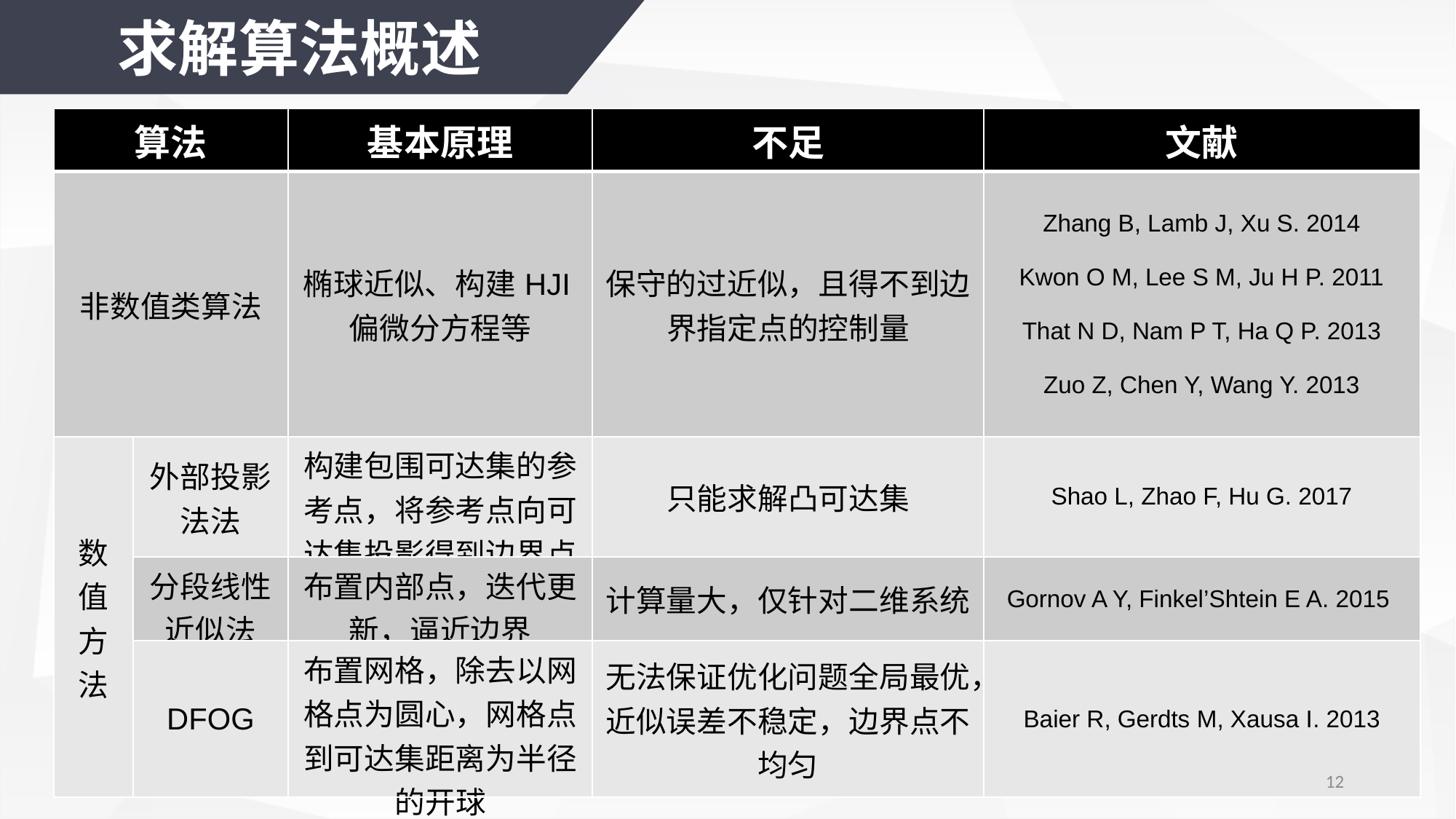

求解算法概述
| 算法 |  | 基本原理 | 不足 | 文献 |
| --- | --- | --- | --- | --- |
| 非数值类算法 |  | 椭球近似、构建HJI偏微分方程等 | 保守的过近似，且得不到边界指定点的控制量 | Zhang B, Lamb J, Xu S. 2014 Kwon O M, Lee S M, Ju H P. 2011 That N D, Nam P T, Ha Q P. 2013 Zuo Z, Chen Y, Wang Y. 2013 |
| 数值方法 | 外部投影法法 | 构建包围可达集的参考点，将参考点向可达集投影得到边界点 | 只能求解凸可达集 | Shao L, Zhao F, Hu G. 2017 |
|  | 分段线性近似法 | 布置内部点，迭代更新，逼近边界 | 计算量大，仅针对二维系统 | Gornov A Y, Finkel’Shtein E A. 2015 |
|  | DFOG | 布置网格，除去以网格点为圆心，网格点到可达集距离为半径的开球 | 无法保证优化问题全局最优，近似误差不稳定，边界点不均匀 | Baier R, Gerdts M, Xausa I. 2013 |
12